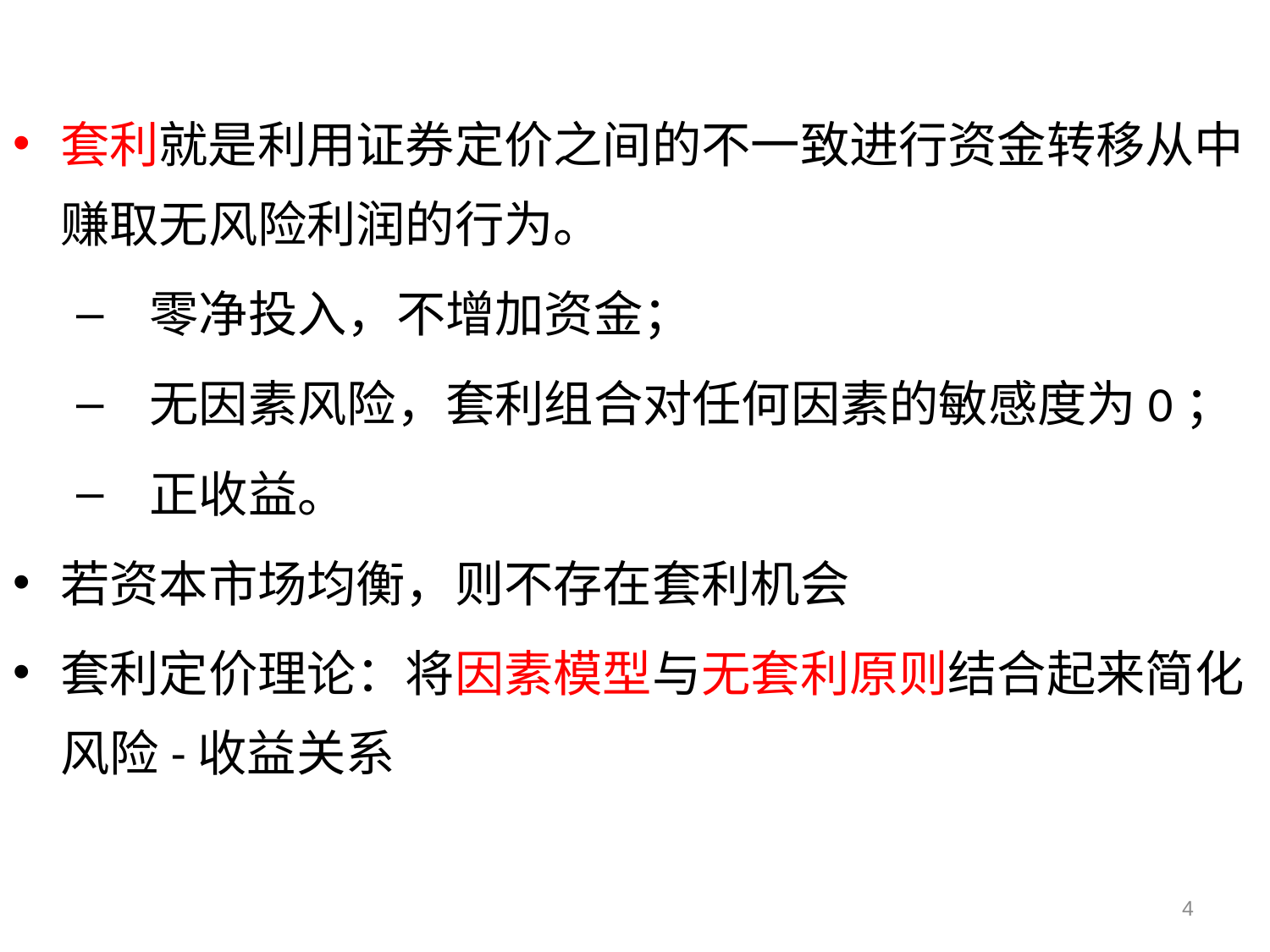

套利就是利用证券定价之间的不一致进行资金转移从中赚取无风险利润的行为。
  零净投入，不增加资金；
  无因素风险，套利组合对任何因素的敏感度为0；
  正收益。
若资本市场均衡，则不存在套利机会
套利定价理论：将因素模型与无套利原则结合起来简化风险-收益关系

4